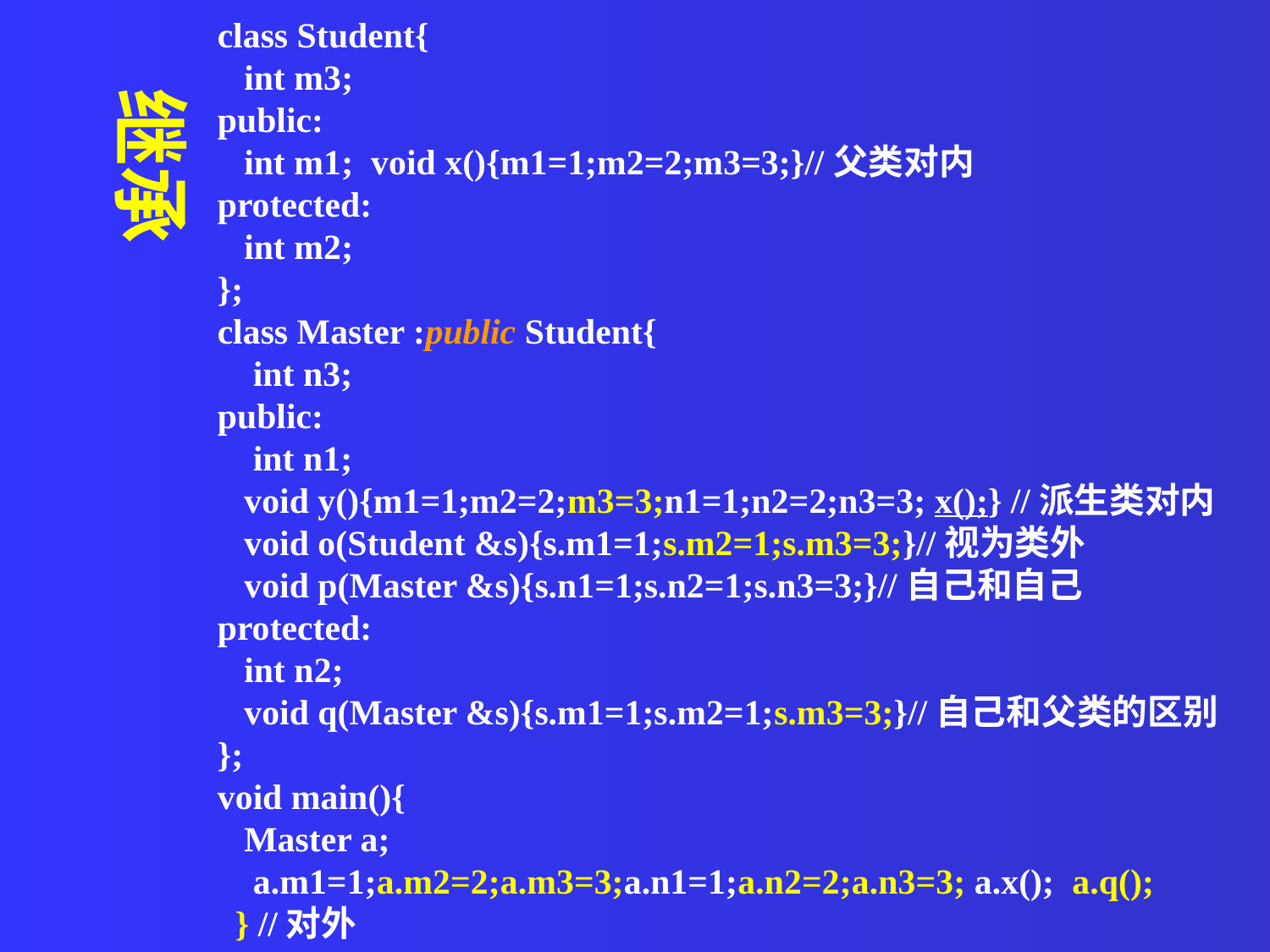

class Student{
   int m3;
public:
   int m1;  void x(){m1=1;m2=2;m3=3;}//父类对内
protected:
   int m2;
};
class Master :public Student{
    int n3;
public:
    int n1;
   void y(){m1=1;m2=2;m3=3;n1=1;n2=2;n3=3; x();} //派生类对内
   void o(Student &s){s.m1=1;s.m2=1;s.m3=3;}//视为类外
   void p(Master &s){s.n1=1;s.n2=1;s.n3=3;}//自己和自己
protected:
   int n2;
   void q(Master &s){s.m1=1;s.m2=1;s.m3=3;}//自己和父类的区别
};
void main(){
   Master a;
    a.m1=1;a.m2=2;a.m3=3;a.n1=1;a.n2=2;a.n3=3; a.x();  a.q();
  } //对外

继承